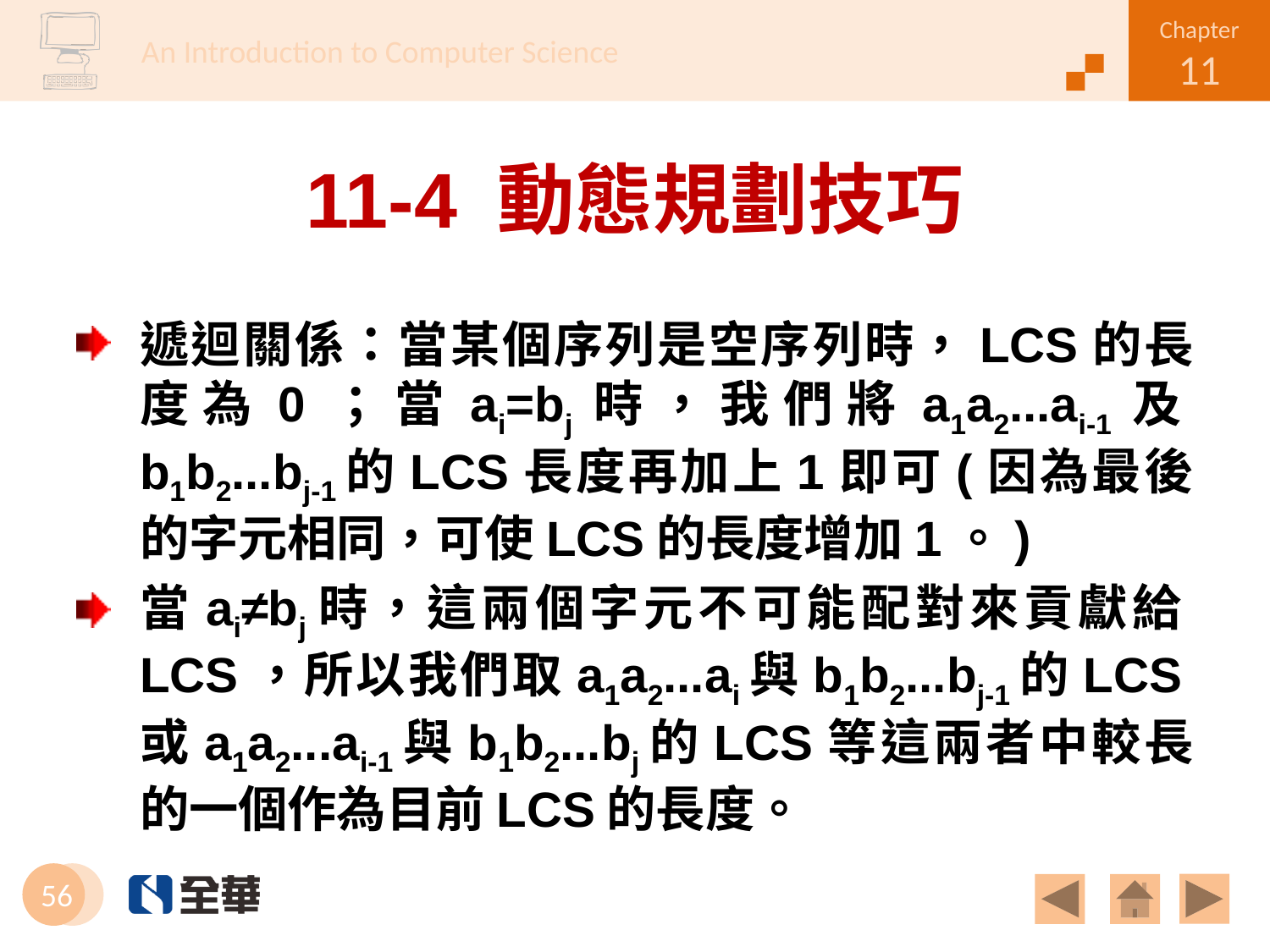

# 11-4 動態規劃技巧
遞迴關係：當某個序列是空序列時，LCS的長度為0；當ai=bj時，我們將a1a2...ai-1及b1b2...bj-1的LCS長度再加上1即可(因為最後的字元相同，可使LCS的長度增加1。)
當ai≠bj時，這兩個字元不可能配對來貢獻給LCS，所以我們取a1a2...ai與b1b2...bj-1的LCS或a1a2...ai-1與b1b2...bj的LCS等這兩者中較長的一個作為目前LCS的長度。